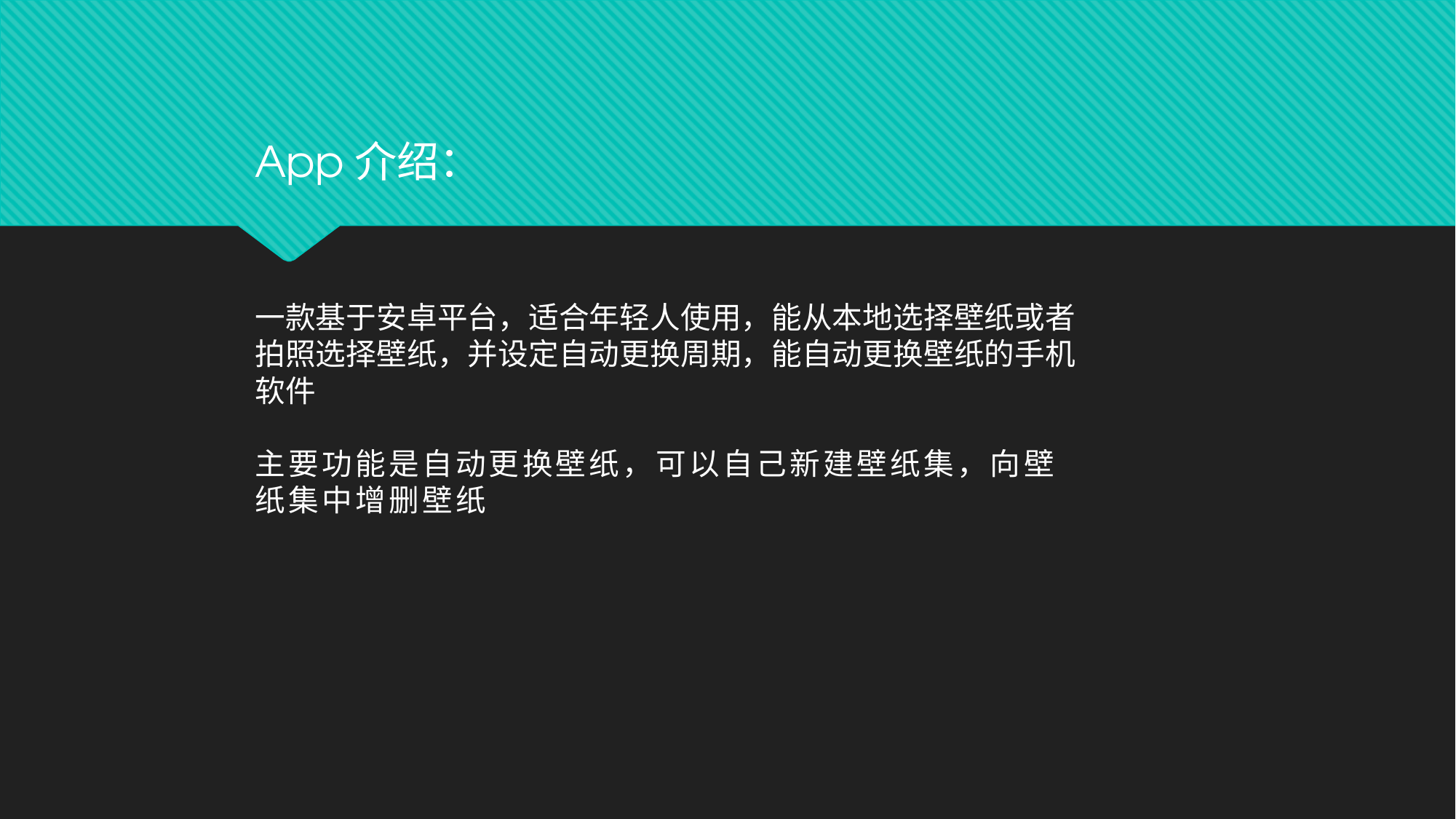

App介绍：
一款基于安卓平台，适合年轻人使用，能从本地选择壁纸或者拍照选择壁纸，并设定自动更换周期，能自动更换壁纸的手机软件

主要功能是自动更换壁纸，可以自己新建壁纸集，向壁纸集中增删壁纸